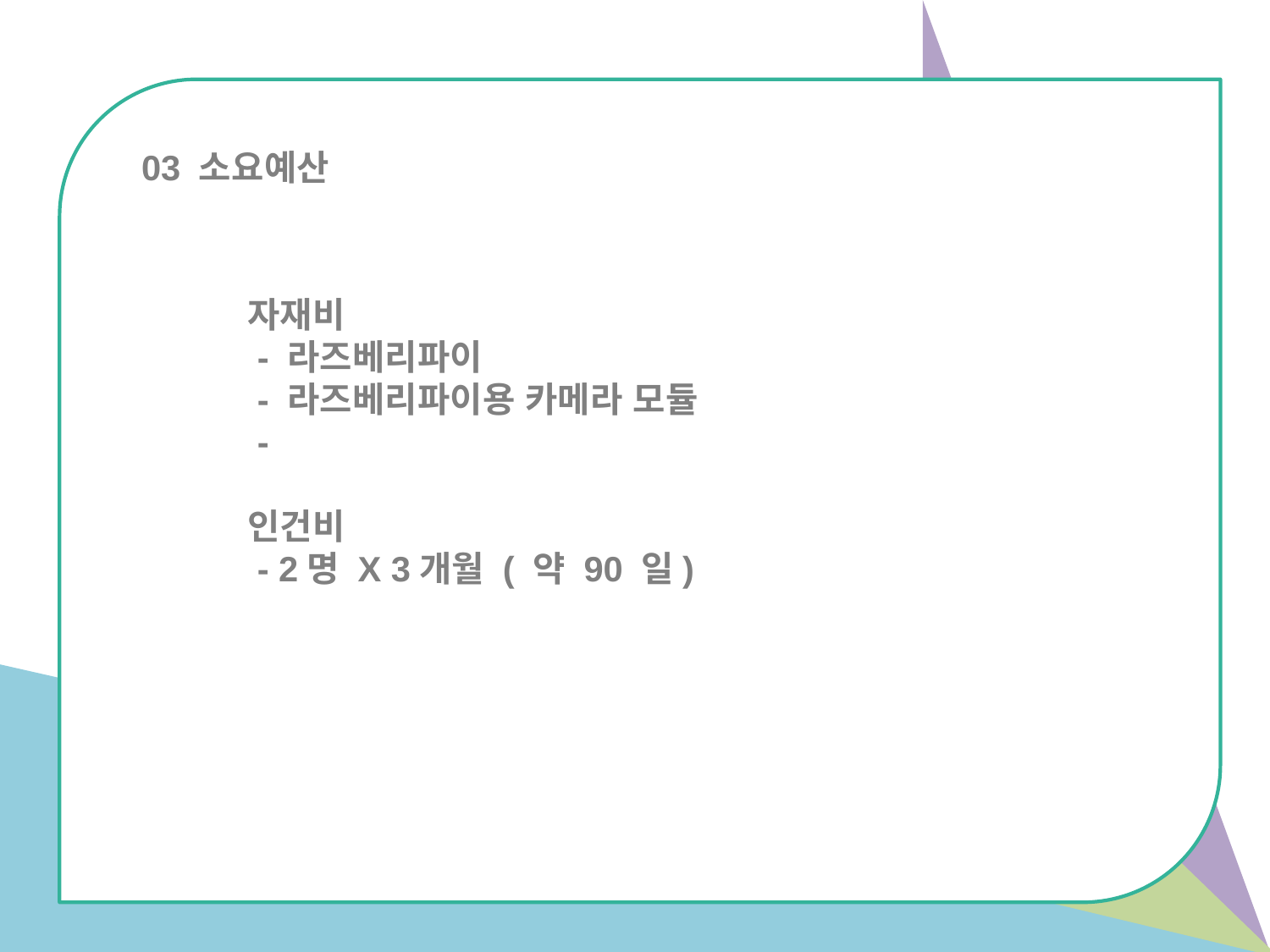

03 소요예산
자재비
 - 라즈베리파이
 - 라즈베리파이용 카메라 모듈
 -

인건비
 - 2명 X 3개월 ( 약 90 일)